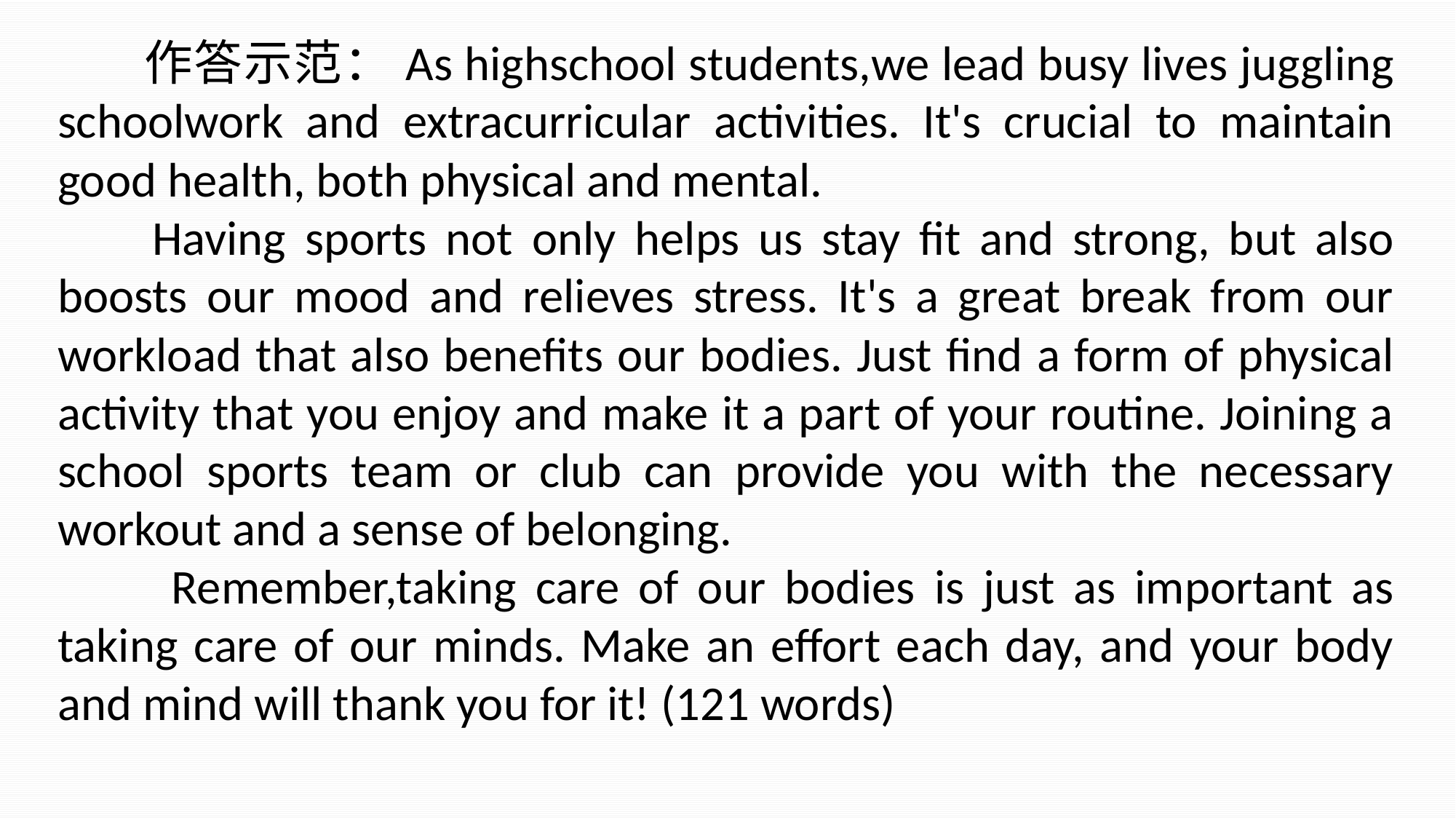

作答示范：As highschool students,we lead busy lives juggling schoolwork and extracurricular activities. It's crucial to maintain good health, both physical and mental.
     Having sports not only helps us stay fit and strong, but also boosts our mood and relieves stress. It's a great break from our workload that also benefits our bodies. Just find a form of physical activity that you enjoy and make it a part of your routine. Joining a school sports team or club can provide you with the necessary workout and a sense of belonging.
      Remember,taking care of our bodies is just as important as taking care of our minds. Make an effort each day, and your body and mind will thank you for it! (121 words)